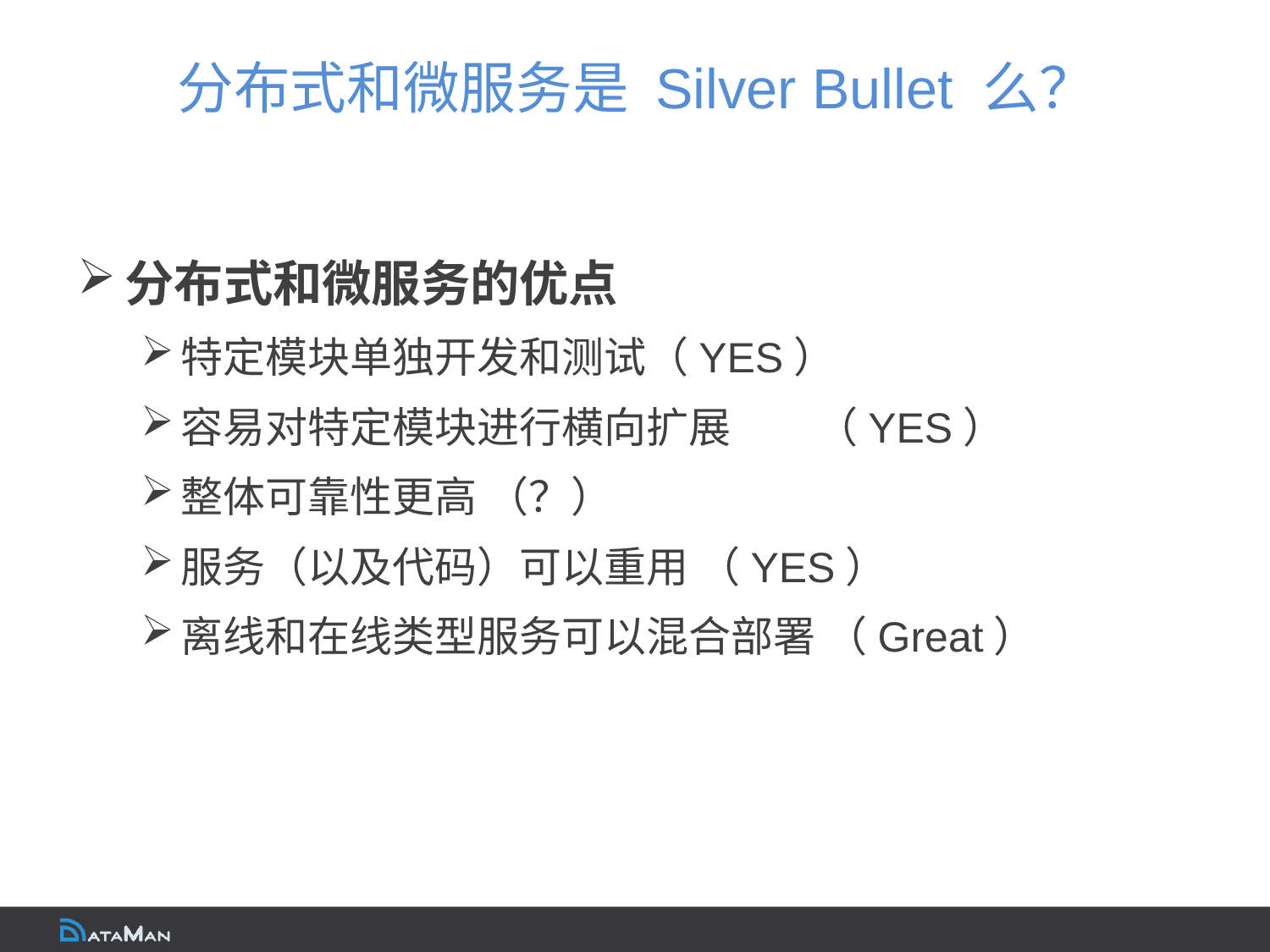

# 分布式和微服务是 Silver Bullet 么？
分布式和微服务的优点
特定模块单独开发和测试（YES）
容易对特定模块进行横向扩展	（YES）
整体可靠性更高 （？）
服务（以及代码）可以重用 （YES）
离线和在线类型服务可以混合部署 （Great）